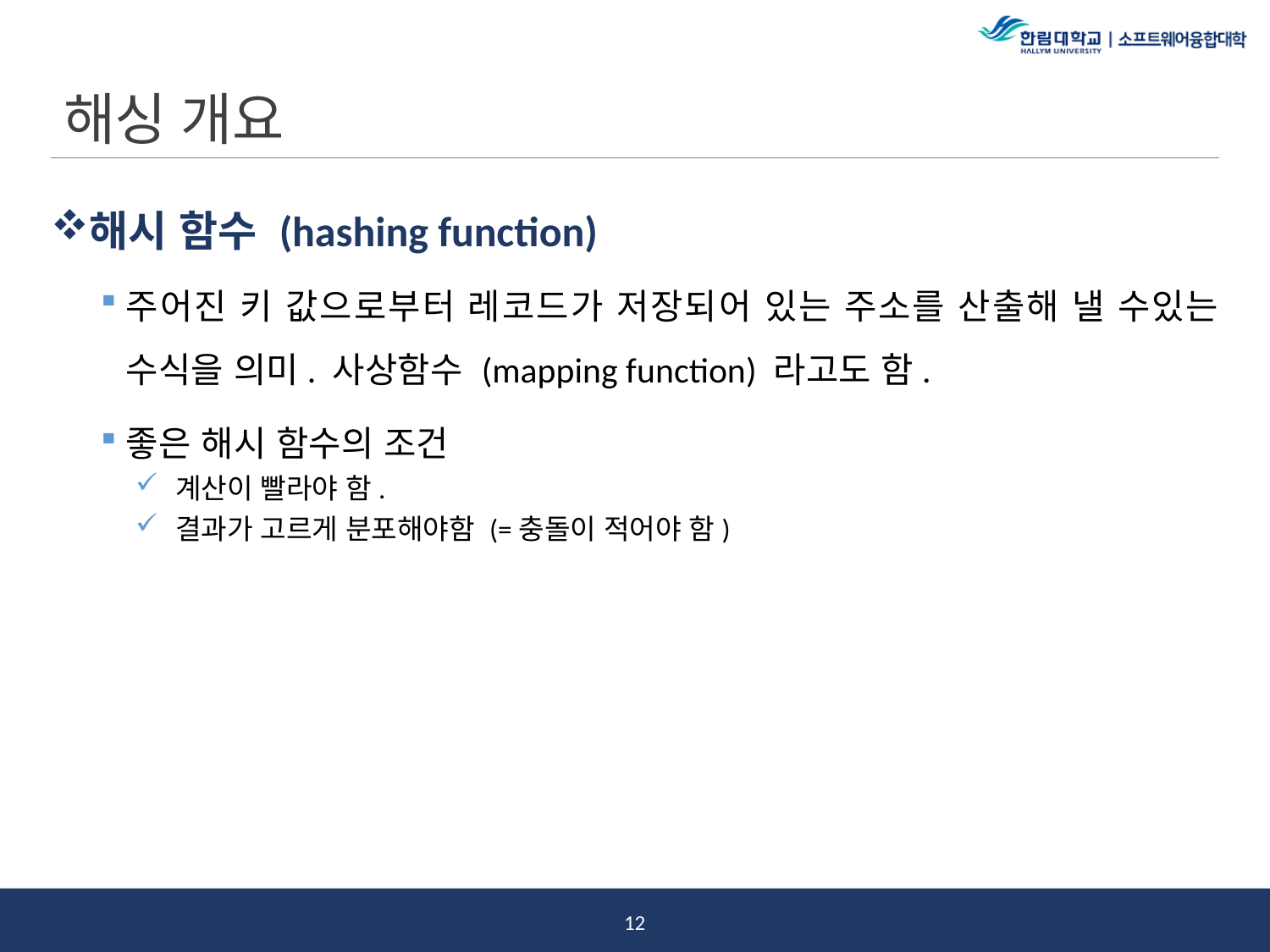

# 해싱 개요
해시 함수 (hashing function)
주어진 키 값으로부터 레코드가 저장되어 있는 주소를 산출해 낼 수있는 수식을 의미. 사상함수 (mapping function) 라고도 함.
좋은 해시 함수의 조건
계산이 빨라야 함.
결과가 고르게 분포해야함 (=충돌이 적어야 함)
12